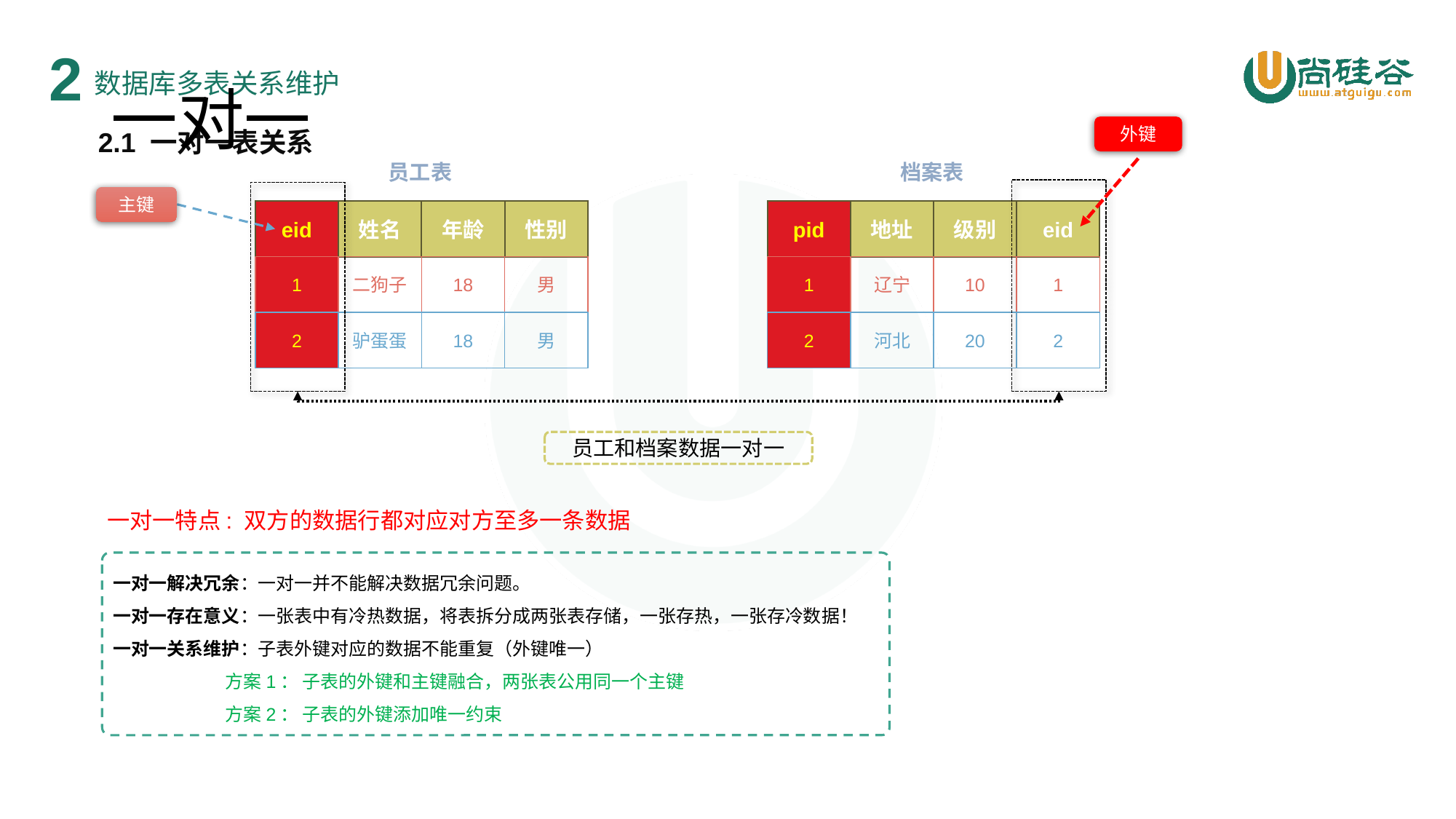

2
# 一对一
数据库多表关系维护
外键
2.1 一对一表关系
档案表
员工表

主键
pid
地址
级别
eid
eid
姓名
年龄
性别
1
辽宁
10
1
1
二狗子
18
男
2
河北
20
2
2
驴蛋蛋
18
男
员工和档案数据一对一
一对一特点: 双方的数据行都对应对方至多一条数据

一对一解决冗余：一对一并不能解决数据冗余问题。
一对一存在意义：一张表中有冷热数据，将表拆分成两张表存储，一张存热，一张存冷数据！
一对一关系维护：子表外键对应的数据不能重复（外键唯一）
                           方案1： 子表的外键和主键融合，两张表公用同一个主键
                           方案2： 子表的外键添加唯一约束